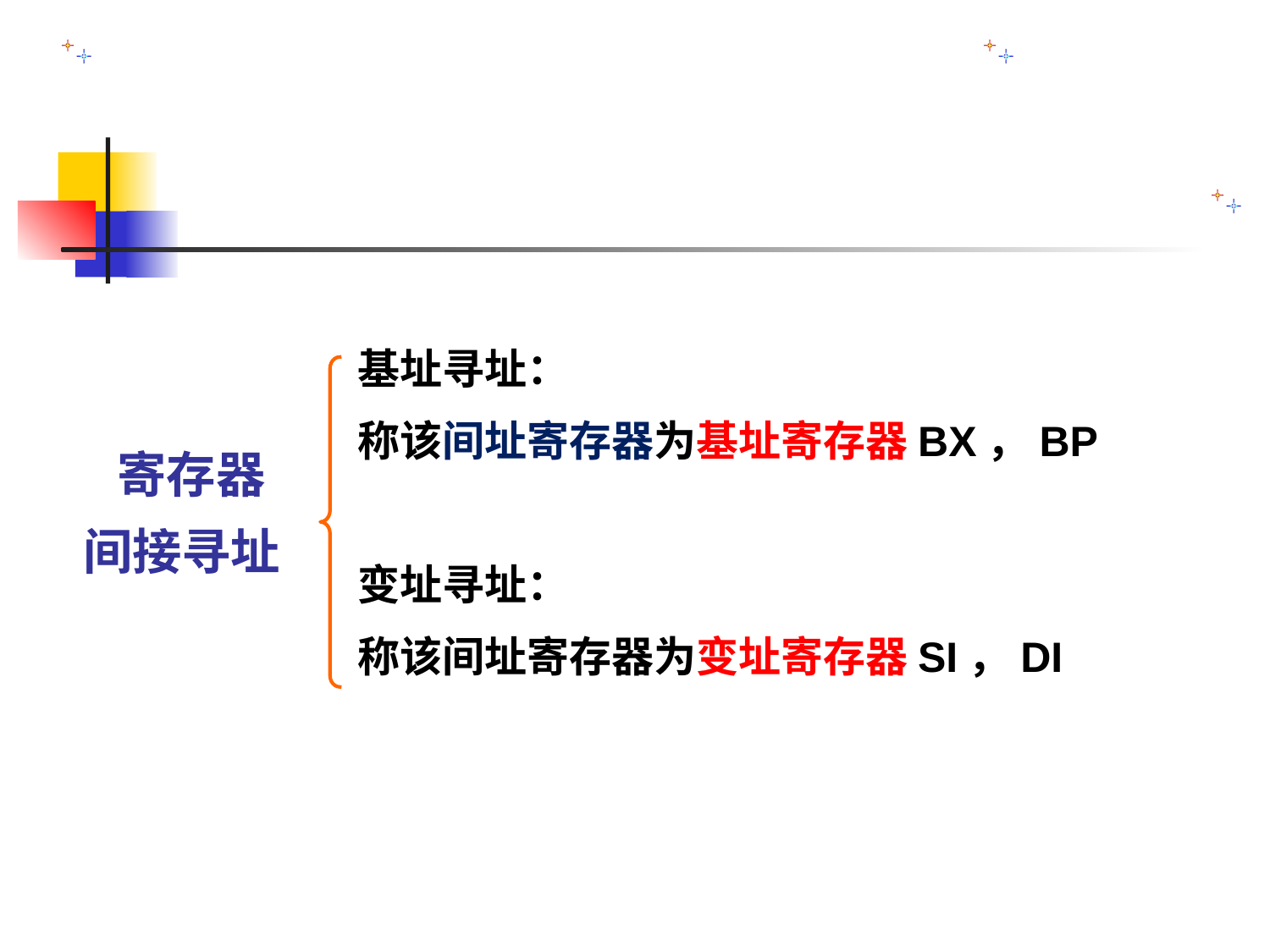

基址寻址：
称该间址寄存器为基址寄存器BX，BP

变址寻址：
称该间址寄存器为变址寄存器SI，DI

  寄存器
间接寻址